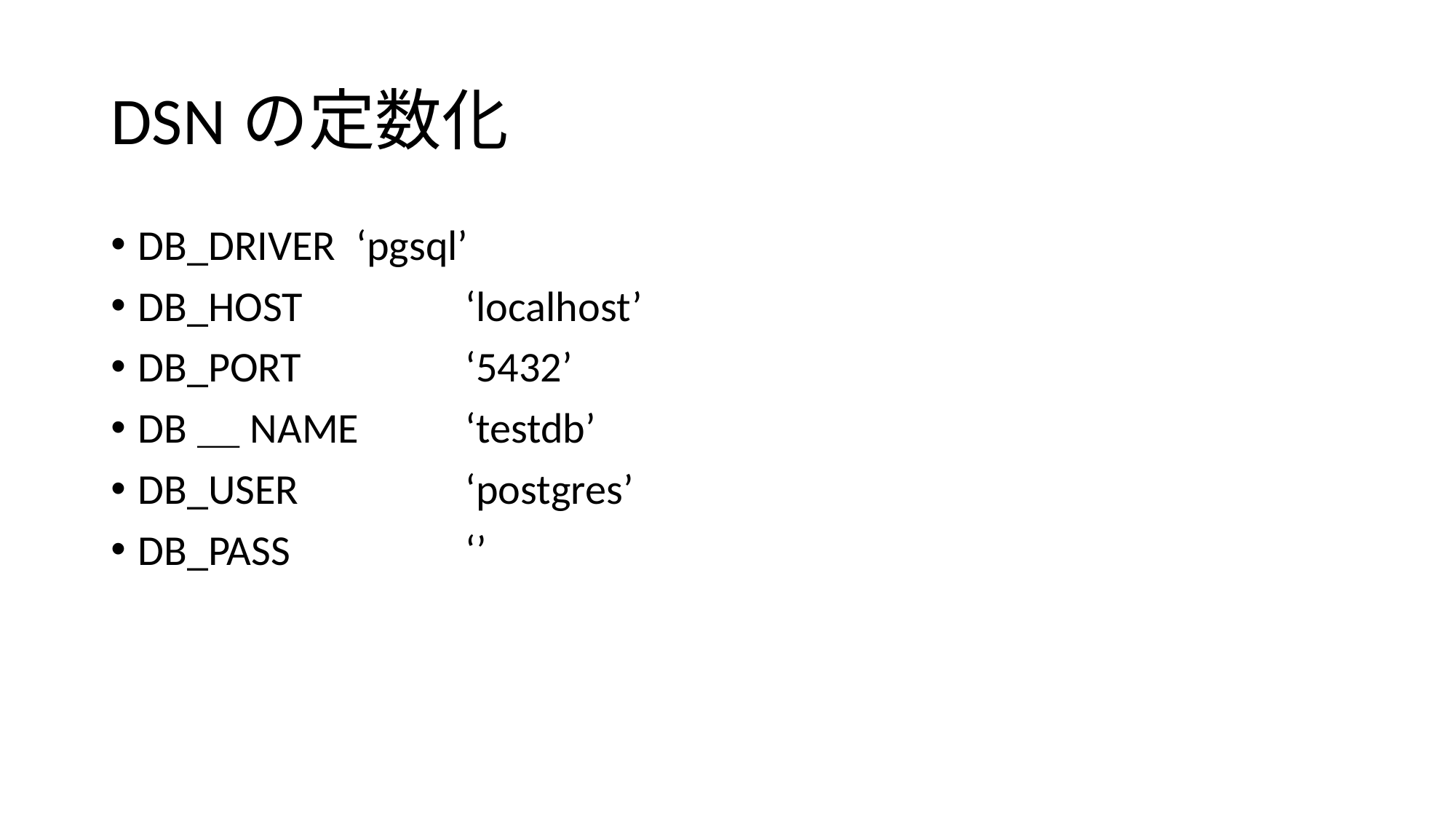

# DSNの定数化
DB_DRIVER	‘pgsql’
DB_HOST		‘localhost’
DB_PORT		‘5432’
DB＿NAME	‘testdb’
DB_USER		‘postgres’
DB_PASS		‘’